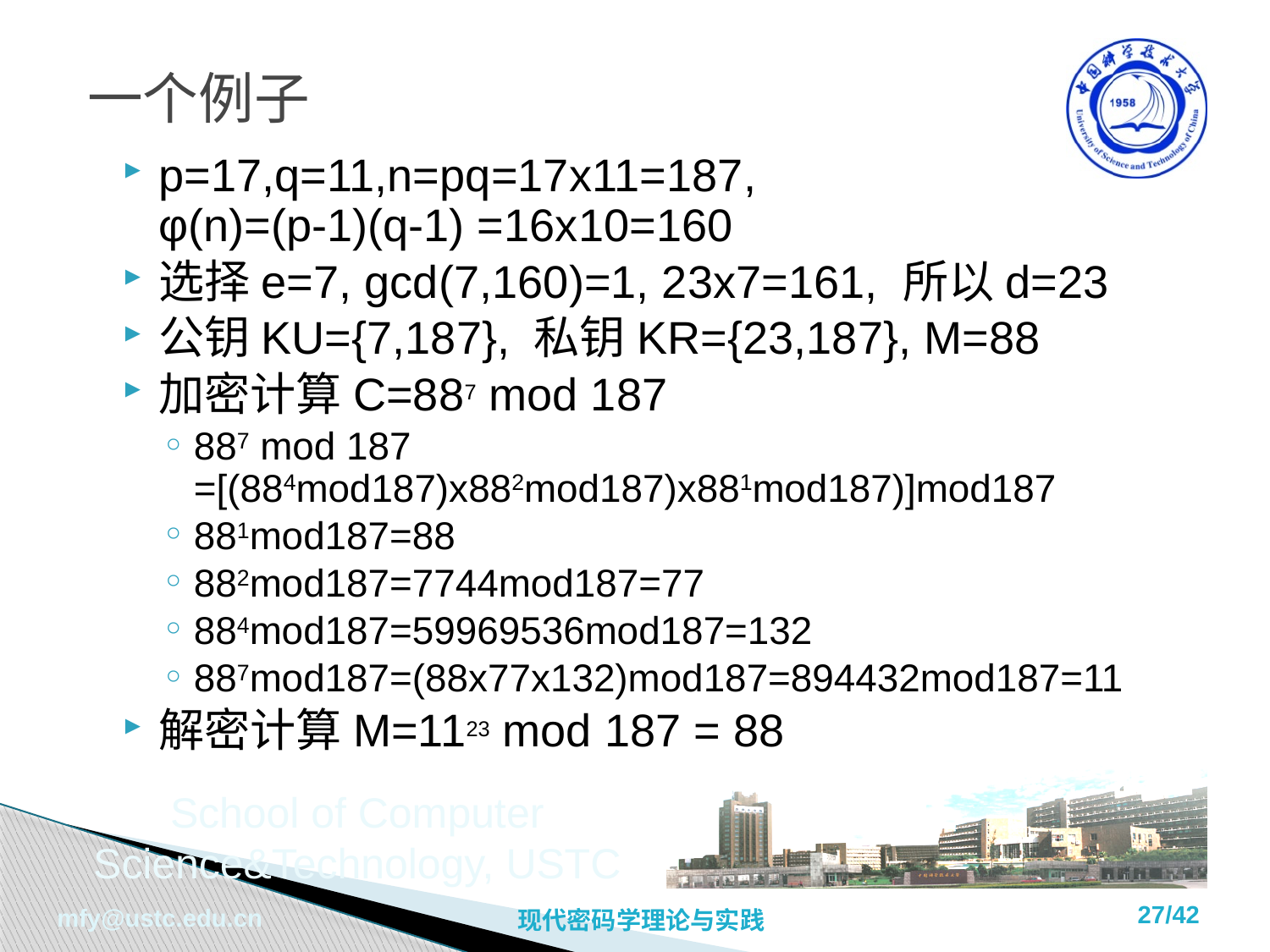

# 一个例子
p=17,q=11,n=pq=17x11=187,                     φ(n)=(p-1)(q-1) =16x10=160
选择e=7, gcd(7,160)=1, 23x7=161, 所以d=23
公钥KU={7,187}, 私钥KR={23,187}, M=88
加密计算C=887 mod 187
887 mod 187 =[(884mod187)x882mod187)x881mod187)]mod187
881mod187=88
882mod187=7744mod187=77
884mod187=59969536mod187=132
887mod187=(88x77x132)mod187=894432mod187=11
解密计算M=1123 mod 187 = 88